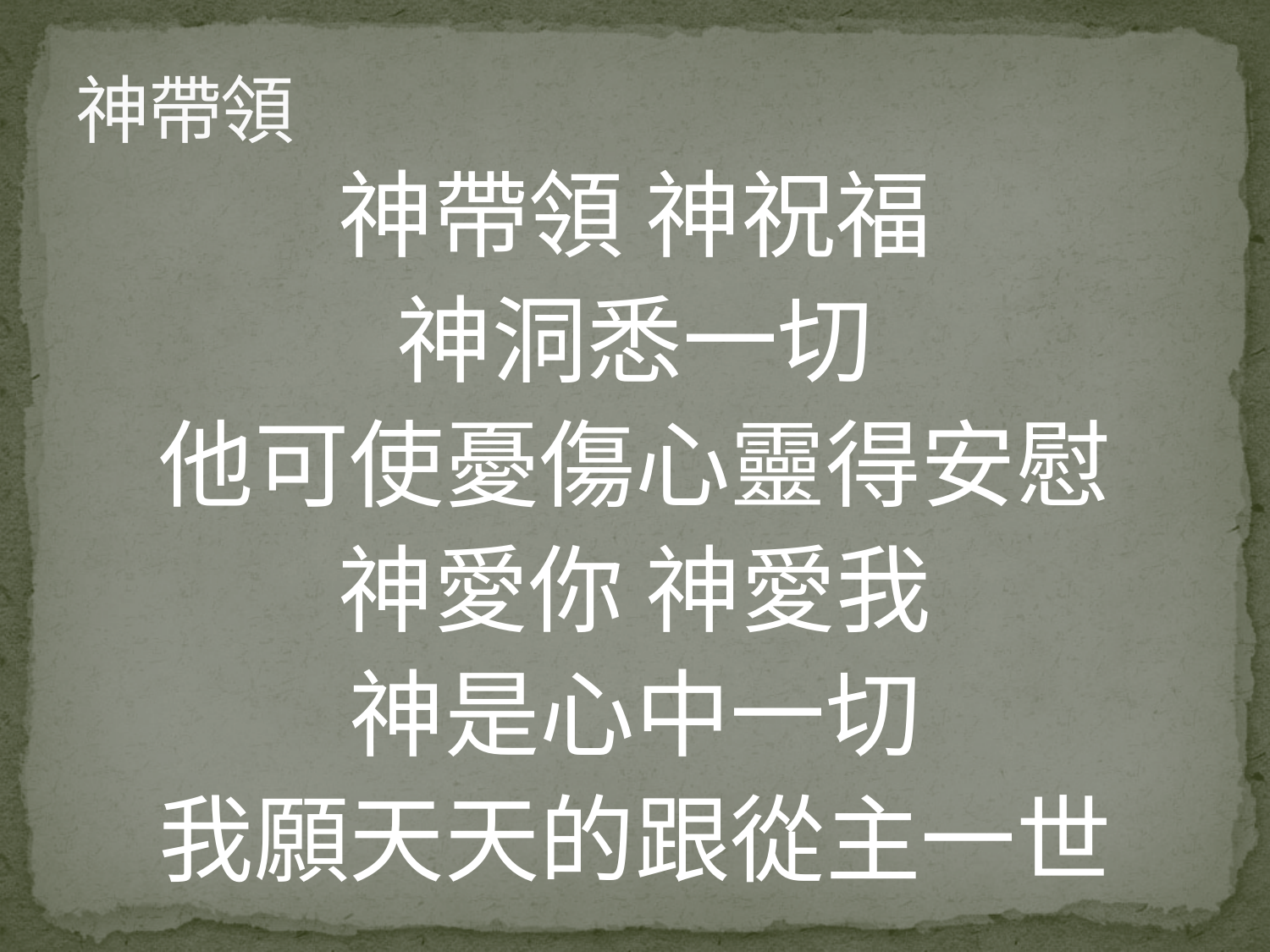

# 神帶領
神帶領 神祝福
神洞悉一切
他可使憂傷心靈得安慰
神愛你 神愛我
神是心中一切
我願天天的跟從主一世